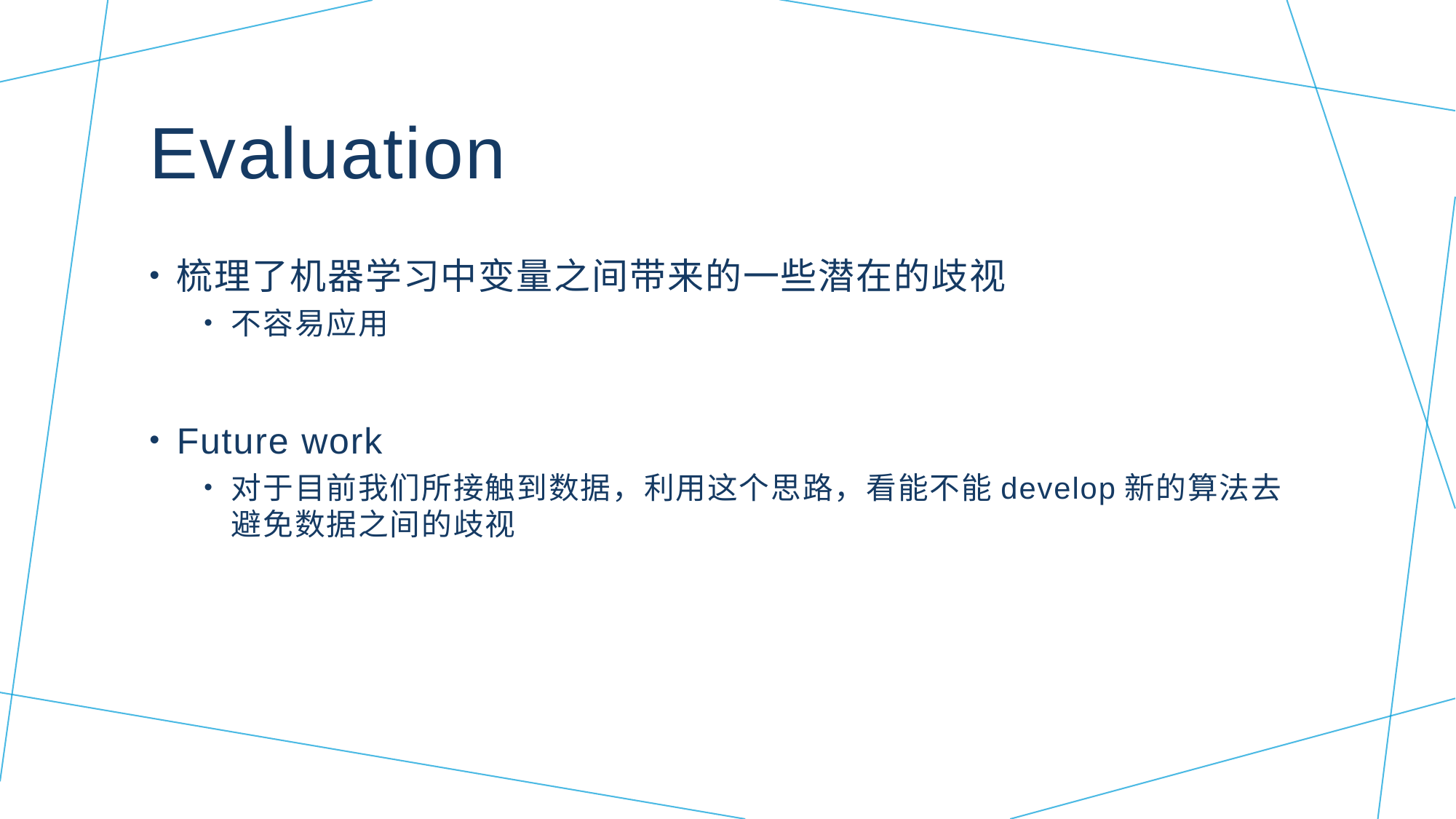

# Evaluation
梳理了机器学习中变量之间带来的一些潜在的歧视
不容易应用

Future work
对于目前我们所接触到数据，利用这个思路，看能不能develop新的算法去避免数据之间的歧视